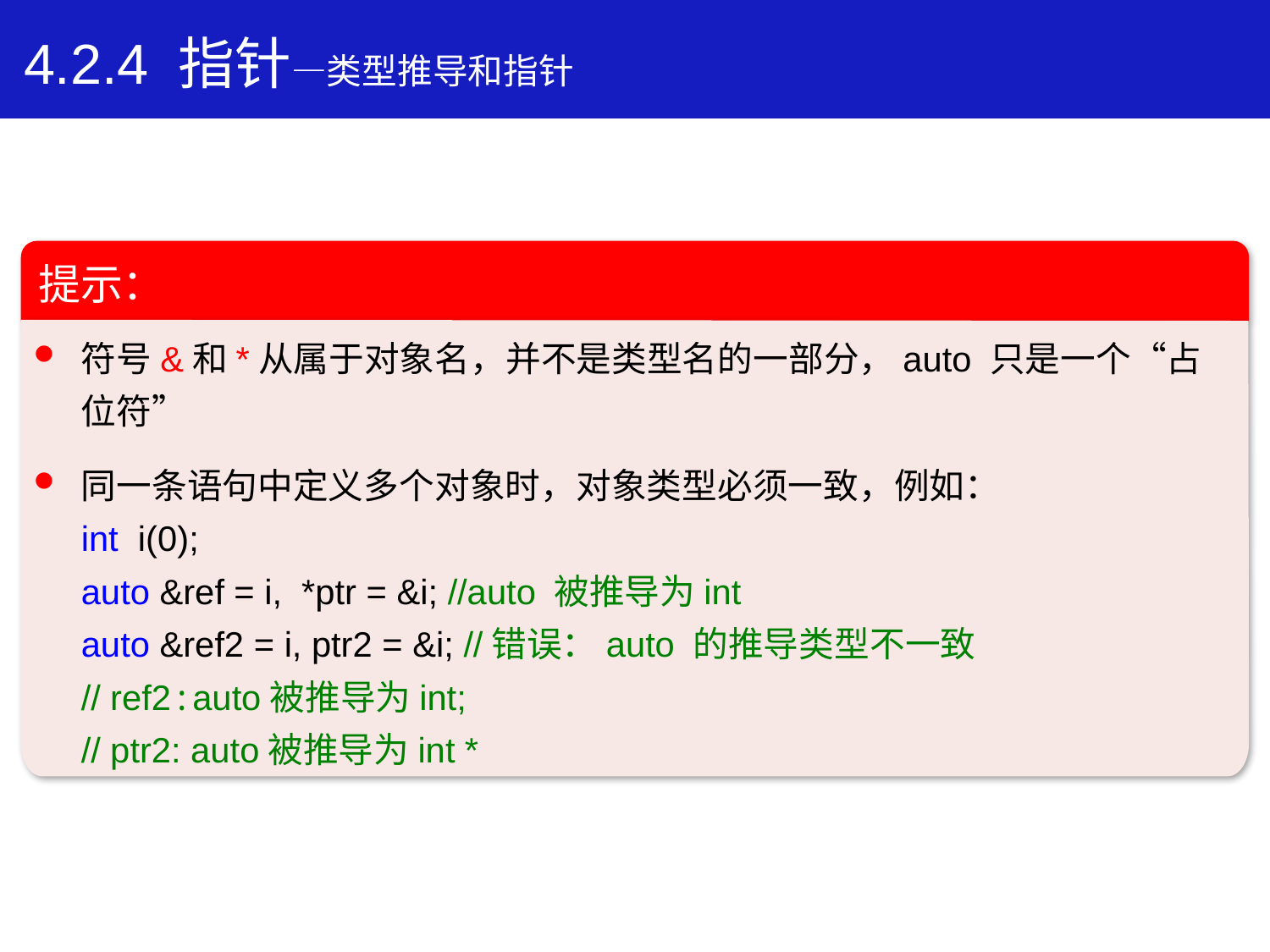

4.2.4 指针—类型推导和指针
提示：
符号&和*从属于对象名，并不是类型名的一部分，auto 只是一个“占位符”
同一条语句中定义多个对象时，对象类型必须一致，例如：
int  i(0);
auto &ref = i,  *ptr = &i; //auto 被推导为int
auto &ref2 = i, ptr2 = &i; //错误：auto 的推导类型不一致
// ref2:auto被推导为int;
// ptr2: auto被推导为int *
学习目标
29